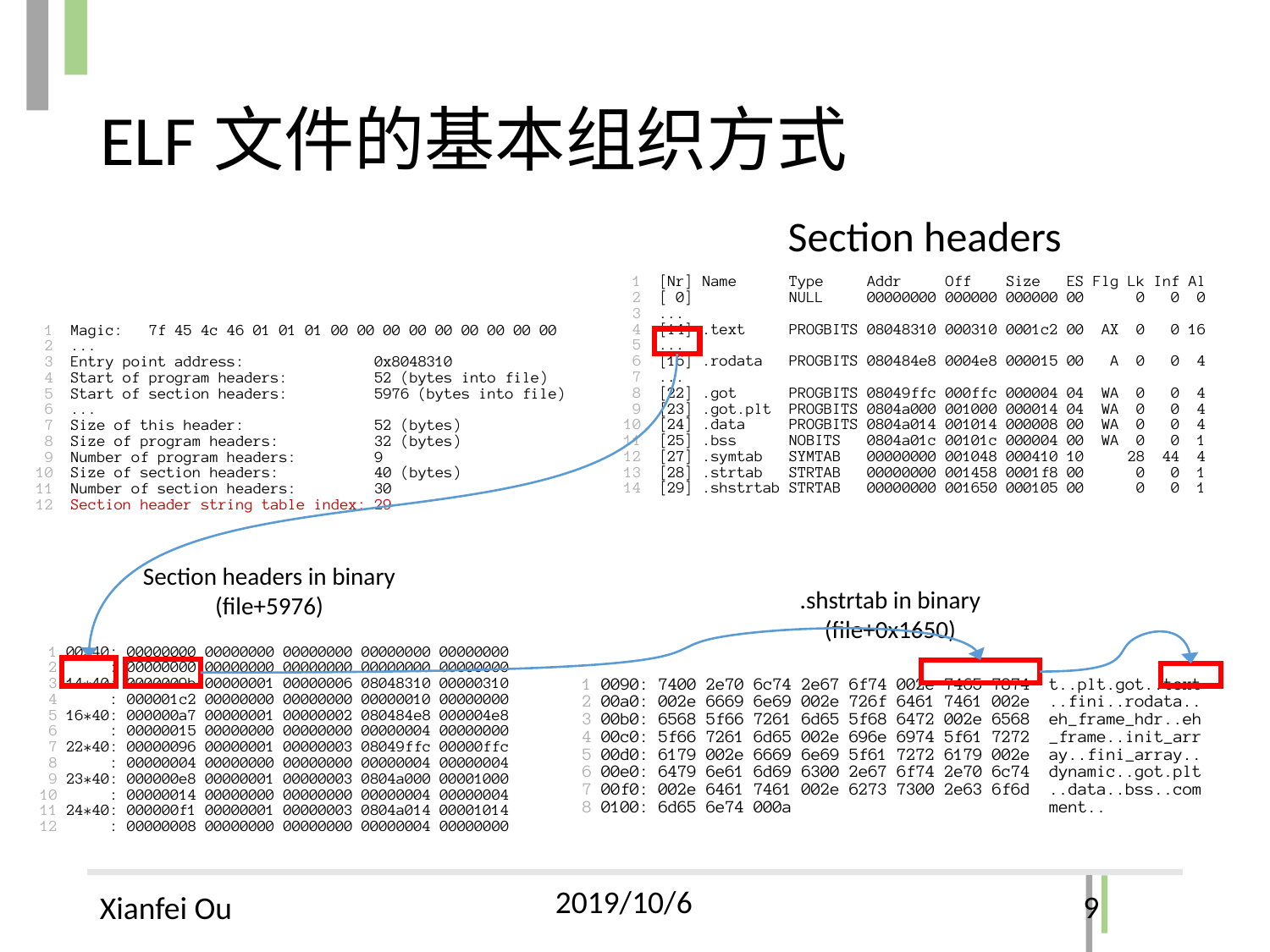

# ELF文件的基本组织方式
Section headers

| 1 2 3 4 5 6 7 8 9 10 11 12 13 14 | [Nr] Name      Type     Addr     Off    Size   ES Flg Lk Inf Al   [ 0]           NULL     00000000 000000 000000 00      0   0  0   ... [14] .text     PROGBITS 08048310 000310 0001c2 00  AX  0   0 16   ... [16] .rodata   PROGBITS 080484e8 0004e8 000015 00   A  0   0  4 ...   [22] .got      PROGBITS 08049ffc 000ffc 000004 04  WA  0   0  4   [23] .got.plt  PROGBITS 0804a000 001000 000014 04  WA  0   0  4   [24] .data     PROGBITS 0804a014 001014 000008 00  WA  0   0  4   [25] .bss      NOBITS   0804a01c 00101c 000004 00  WA  0   0  1   [27] .symtab   SYMTAB   00000000 001048 000410 10     28  44  4   [28] .strtab   STRTAB   00000000 001458 0001f8 00      0   0  1   [29] .shstrtab STRTAB   00000000 001650 000105 00      0   0  1 |
| --- | --- |
| 1 2 3 4 5 6 7 8 9 10 11 12 | Magic:   7f 45 4c 46 01 01 01 00 00 00 00 00 00 00 00 00    ...   Entry point address:               0x8048310   Start of program headers:          52 (bytes into file)   Start of section headers:          5976 (bytes into file)   ...   Size of this header:               52 (bytes)   Size of program headers:           32 (bytes)   Number of program headers:         9   Size of section headers:           40 (bytes)   Number of section headers:         30   Section header string table index: 29 |
| --- | --- |

Section headers in binary (file+5976)
.shstrtab in binary (file+0x1650)
| 1 2 3 4 5 6 7 8 9 10 11 12 | 00\*40: 00000000 00000000 00000000 00000000 00000000       : 00000000 00000000 00000000 00000000 00000000 14\*40: 0000009b 00000001 00000006 08048310 00000310       : 000001c2 00000000 00000000 00000010 00000000 16\*40: 000000a7 00000001 00000002 080484e8 000004e8       : 00000015 00000000 00000000 00000004 00000000 22\*40: 00000096 00000001 00000003 08049ffc 00000ffc       : 00000004 00000000 00000000 00000004 00000004 23\*40: 000000e8 00000001 00000003 0804a000 00001000       : 00000014 00000000 00000000 00000004 00000004 24\*40: 000000f1 00000001 00000003 0804a014 00001014       : 00000008 00000000 00000000 00000004 00000000 |
| --- | --- |
| 1 2 3 4 5 6 7 8 | 0090: 7400 2e70 6c74 2e67 6f74 002e 7465 7874  t..plt.got..text 00a0: 002e 6669 6e69 002e 726f 6461 7461 002e  ..fini..rodata.. 00b0: 6568 5f66 7261 6d65 5f68 6472 002e 6568  eh\_frame\_hdr..eh 00c0: 5f66 7261 6d65 002e 696e 6974 5f61 7272  \_frame..init\_arr 00d0: 6179 002e 6669 6e69 5f61 7272 6179 002e  ay..fini\_array.. 00e0: 6479 6e61 6d69 6300 2e67 6f74 2e70 6c74  dynamic..got.plt 00f0: 002e 6461 7461 002e 6273 7300 2e63 6f6d  ..data..bss..com 0100: 6d65 6e74 000a                           ment.. |
| --- | --- |